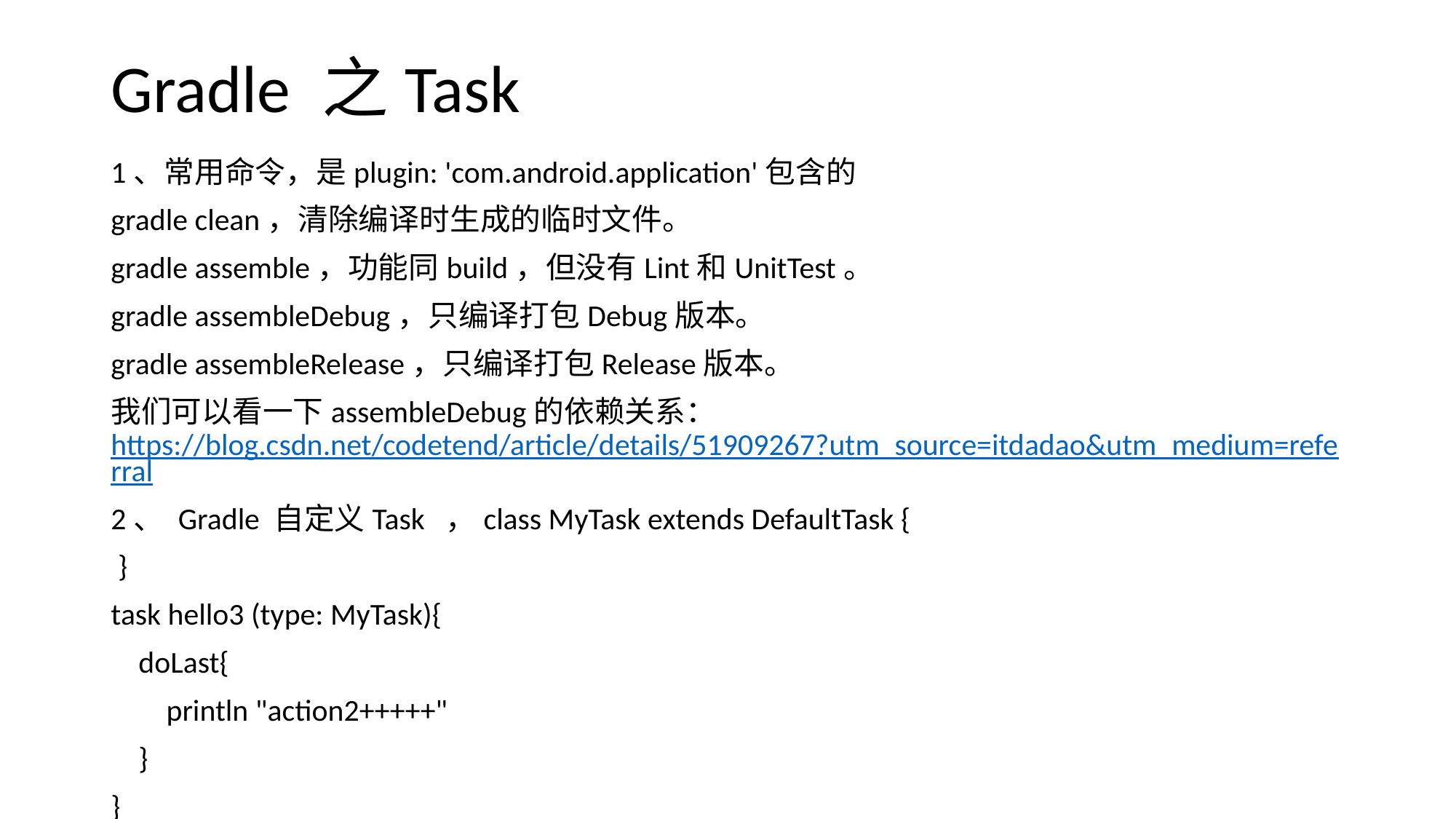

# Gradle 之Task
1、常用命令，是plugin: 'com.android.application'包含的
gradle clean，清除编译时生成的临时文件。
gradle assemble，功能同build，但没有Lint和UnitTest。
gradle assembleDebug，只编译打包Debug版本。
gradle assembleRelease，只编译打包Release版本。
我们可以看一下assembleDebug的依赖关系：https://blog.csdn.net/codetend/article/details/51909267?utm_source=itdadao&utm_medium=referral
2、 Gradle 自定义Task  ，class MyTask extends DefaultTask {
 }
task hello3 (type: MyTask){
    doLast{
        println "action2+++++"
    }
}